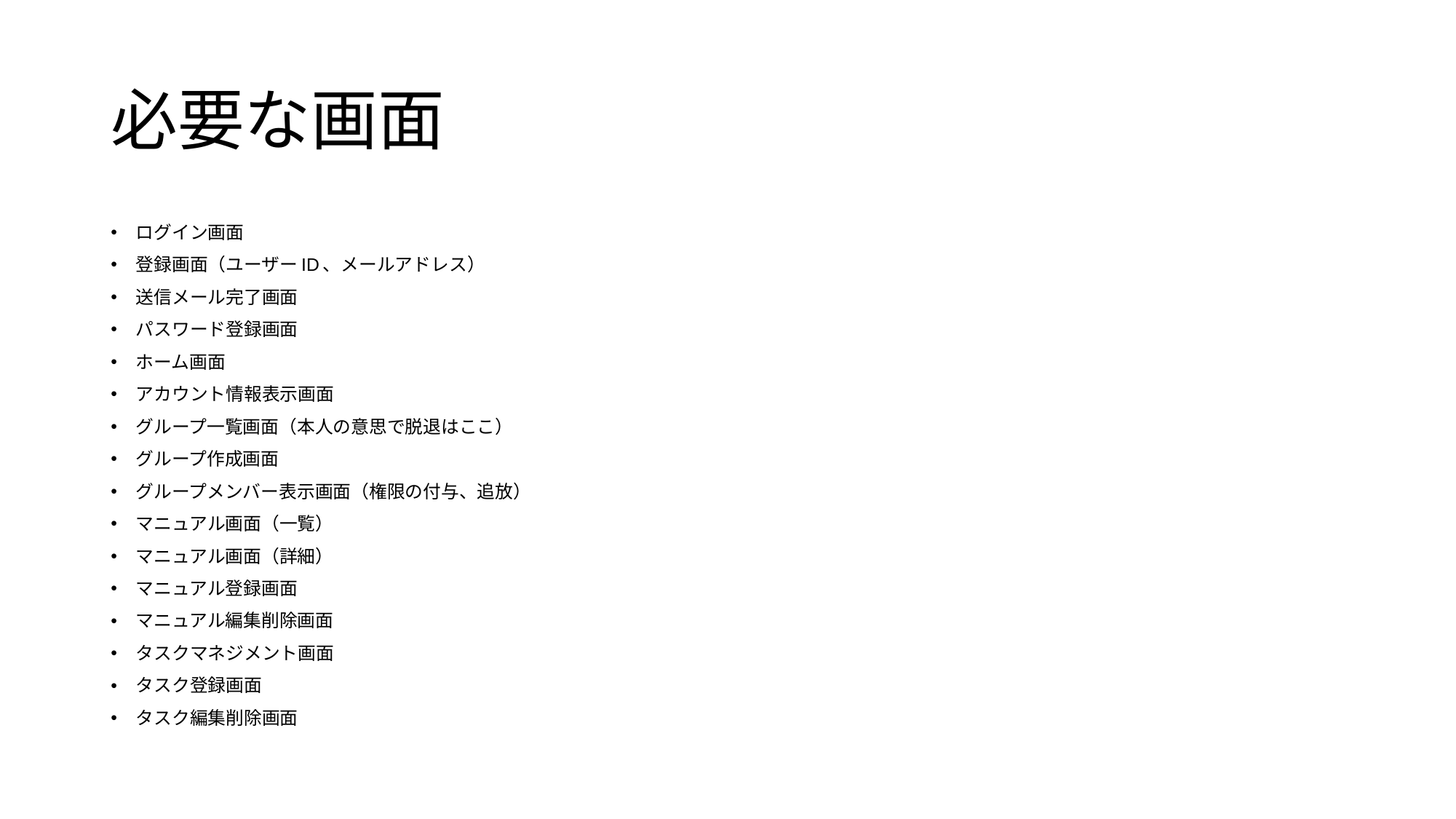

# 必要な画面
ログイン画面
登録画面（ユーザーID、メールアドレス）
送信メール完了画面
パスワード登録画面
ホーム画面
アカウント情報表示画面
グループ一覧画面（本人の意思で脱退はここ）
グループ作成画面
グループメンバー表示画面（権限の付与、追放）
マニュアル画面（一覧）
マニュアル画面（詳細）
マニュアル登録画面
マニュアル編集削除画面
タスクマネジメント画面
タスク登録画面
タスク編集削除画面